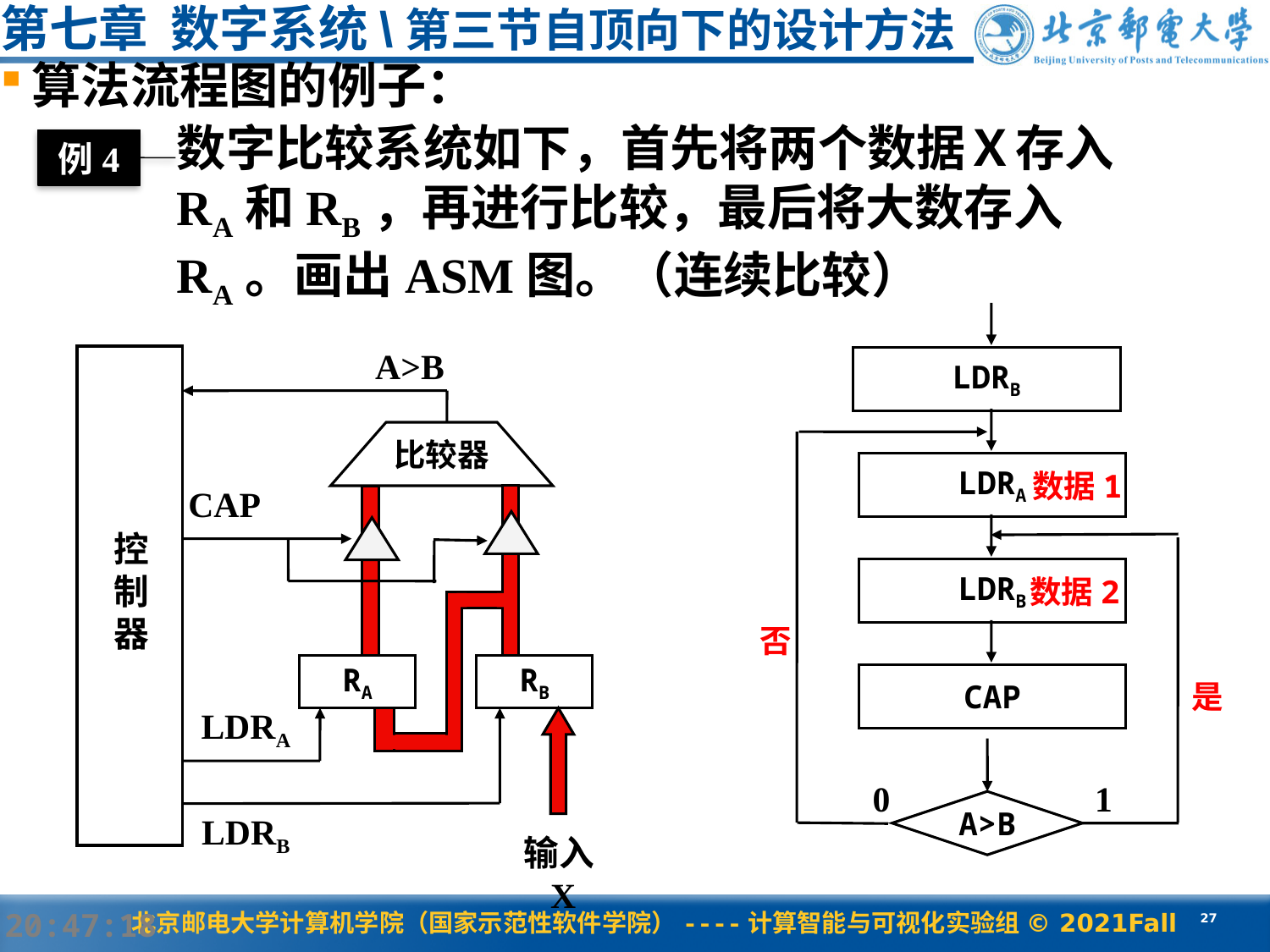

# 第七章  数字系统\第三节自顶向下的设计方法
算法流程图的例子：
数字比较系统如下，首先将两个数据Ｘ存入RA和RB，再进行比较，最后将大数存入RA。画出ASM图。（连续比较）
例4

LDRB
A>B

比较器
CAP

控制器

RA
RB
LDRA

LDRB

输入X

LDRA

数据1

LDRB

数据2
否

CAP
是

A>B
0
1